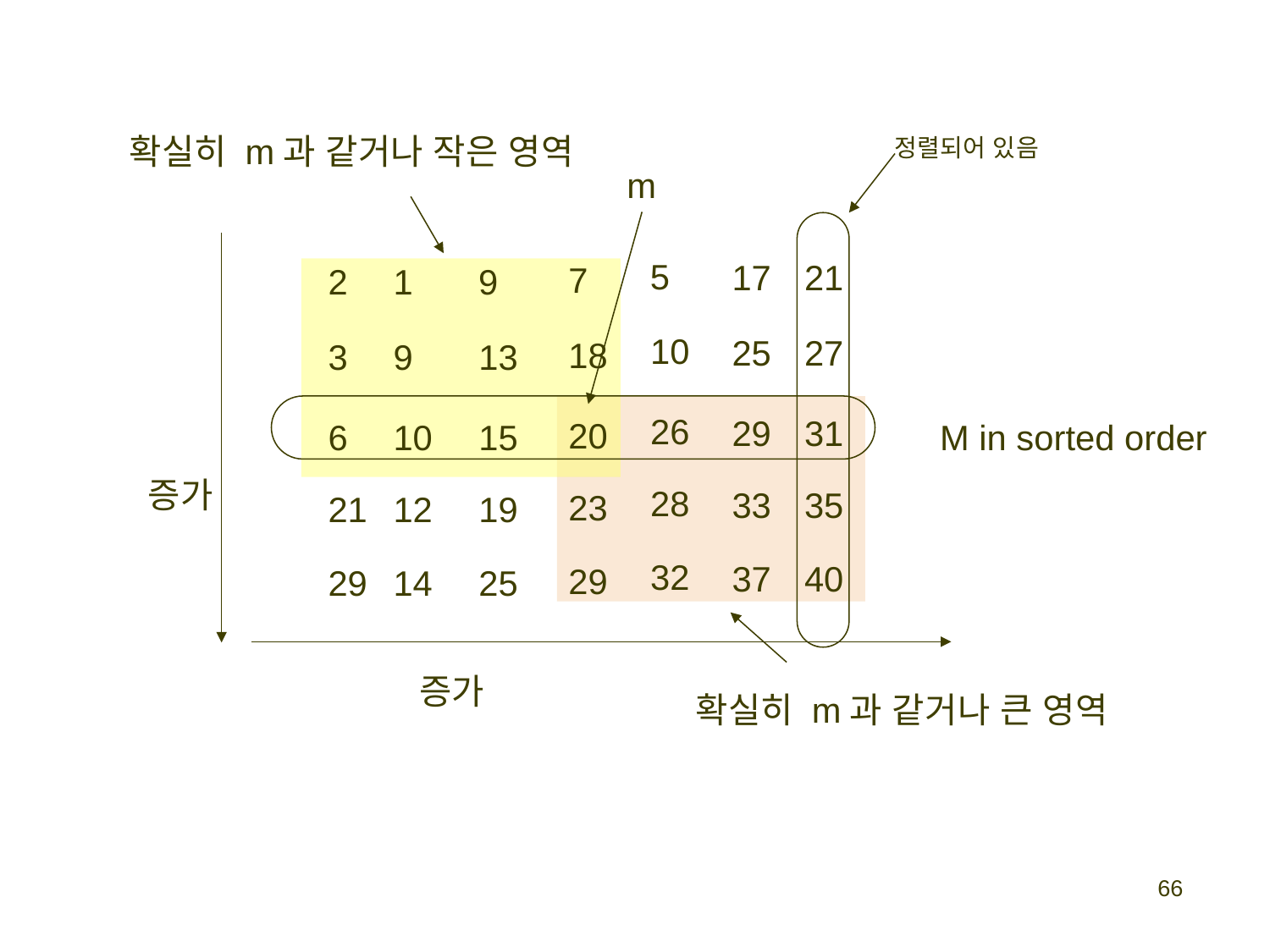

정렬되어 있음
확실히 m과 같거나 작은 영역
m
5
17
21
7
2
1
9

10
25
27
18
3
9
13

26
29
31
20

6
10
15
M in sorted order
증가
28
33
35
23
21
12
19
32
37
40
29
29
14
25
증가
확실히 m과 같거나 큰 영역
66